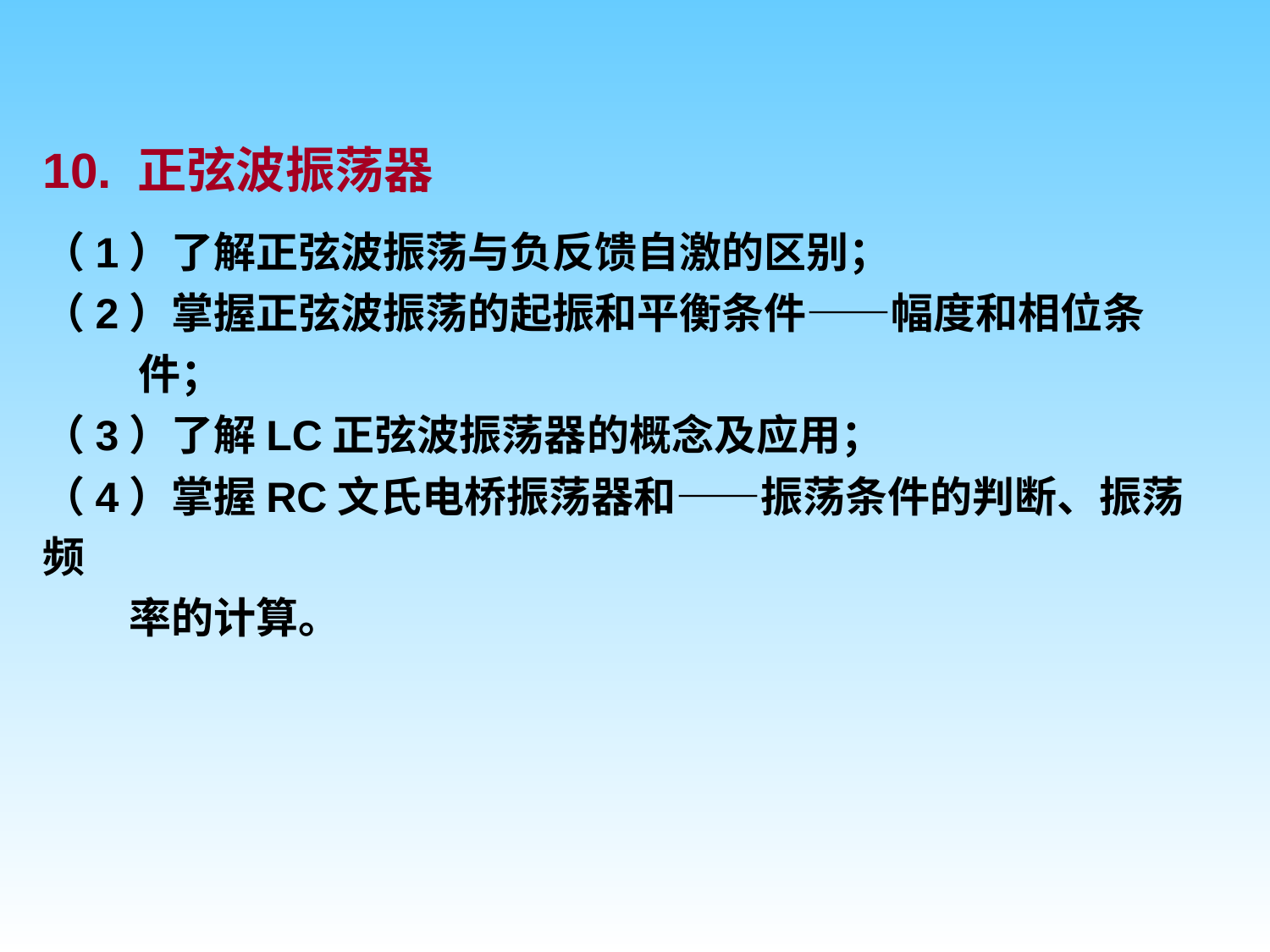

10. 正弦波振荡器
（1）了解正弦波振荡与负反馈自激的区别；
（2）掌握正弦波振荡的起振和平衡条件——幅度和相位条
         件；
（3）了解LC正弦波振荡器的概念及应用；
（4）掌握RC文氏电桥振荡器和——振荡条件的判断、振荡频
        率的计算。